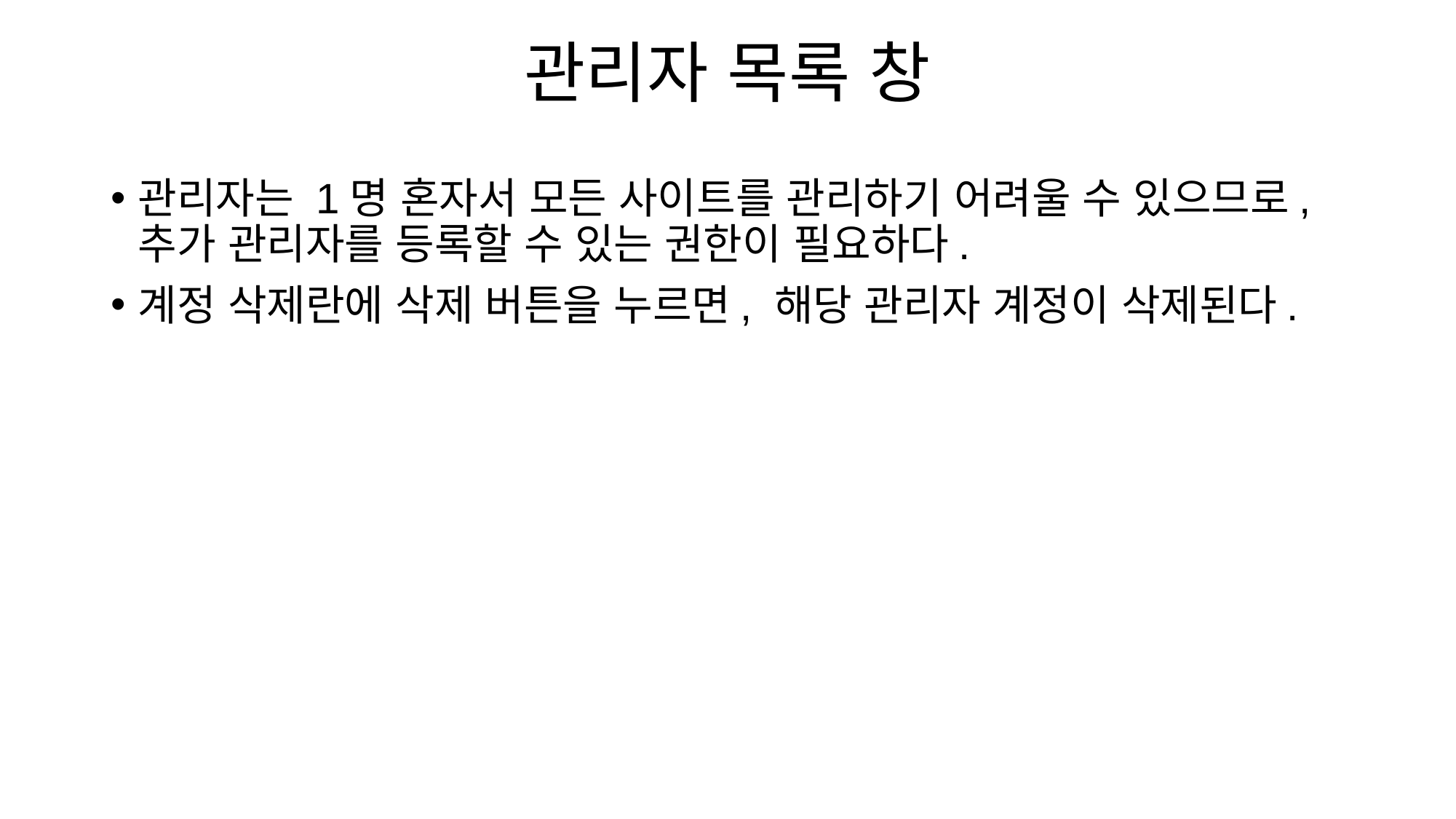

# 관리자 목록 창
관리자는 1명 혼자서 모든 사이트를 관리하기 어려울 수 있으므로, 추가 관리자를 등록할 수 있는 권한이 필요하다.
계정 삭제란에 삭제 버튼을 누르면, 해당 관리자 계정이 삭제된다.